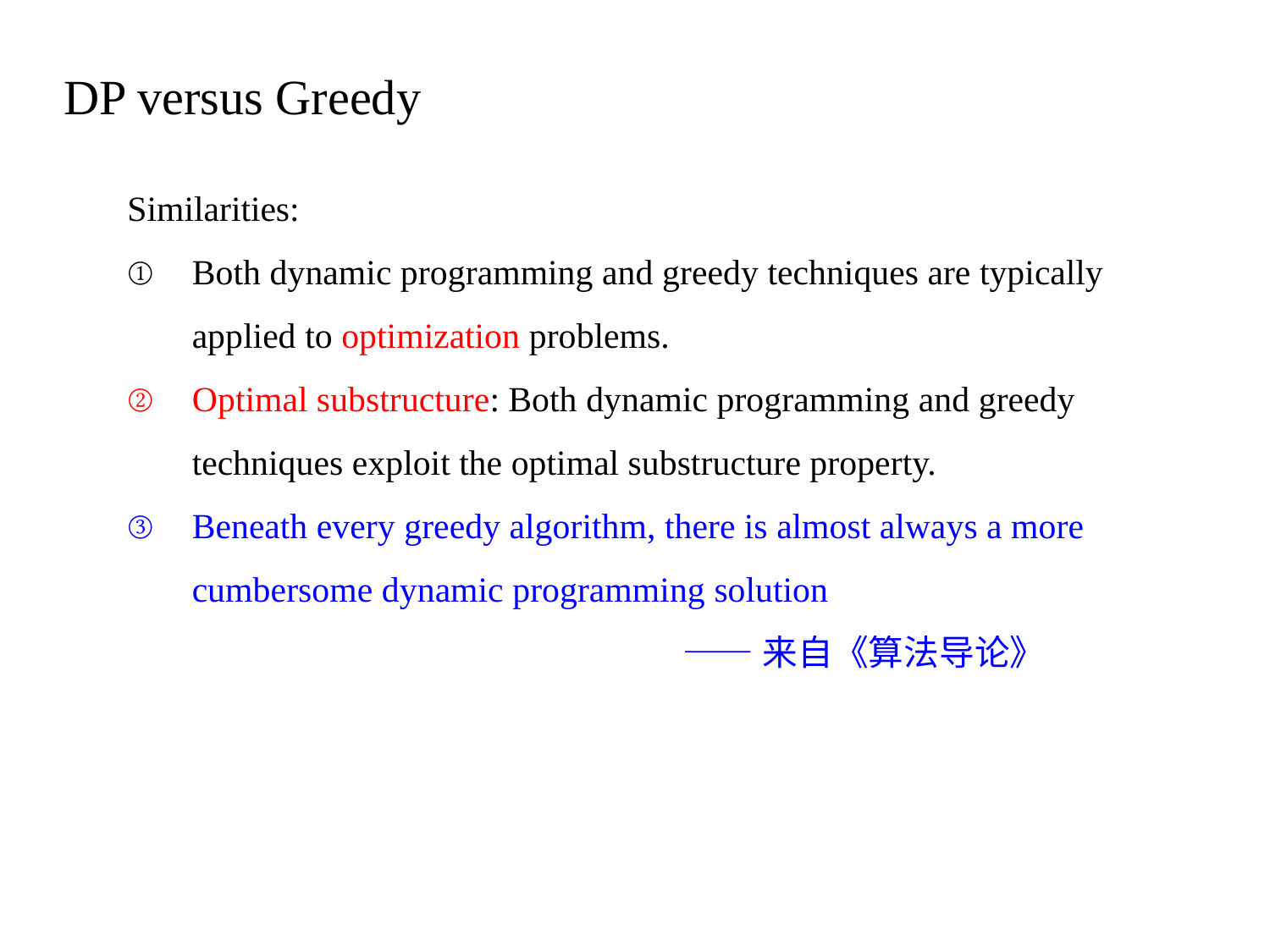

DP versus Greedy
Similarities:
Both dynamic programming and greedy techniques are typically applied to optimization problems.
Optimal substructure: Both dynamic programming and greedy techniques exploit the optimal substructure property.
Beneath every greedy algorithm, there is almost always a more cumbersome dynamic programming solution
                                                                       ——来自《算法导论》